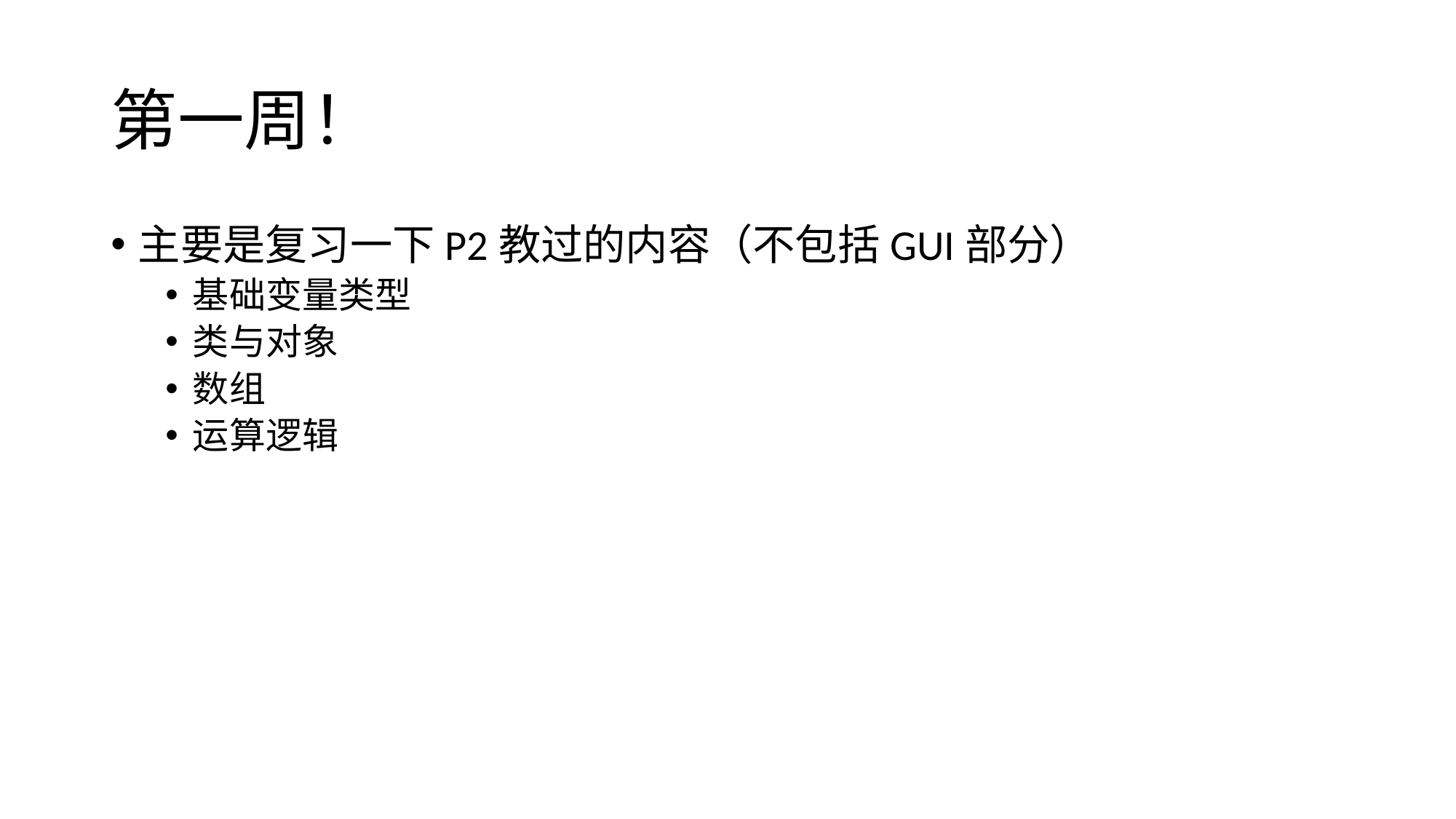

# 第一周！
主要是复习一下P2教过的内容（不包括GUI部分）
基础变量类型
类与对象
数组
运算逻辑